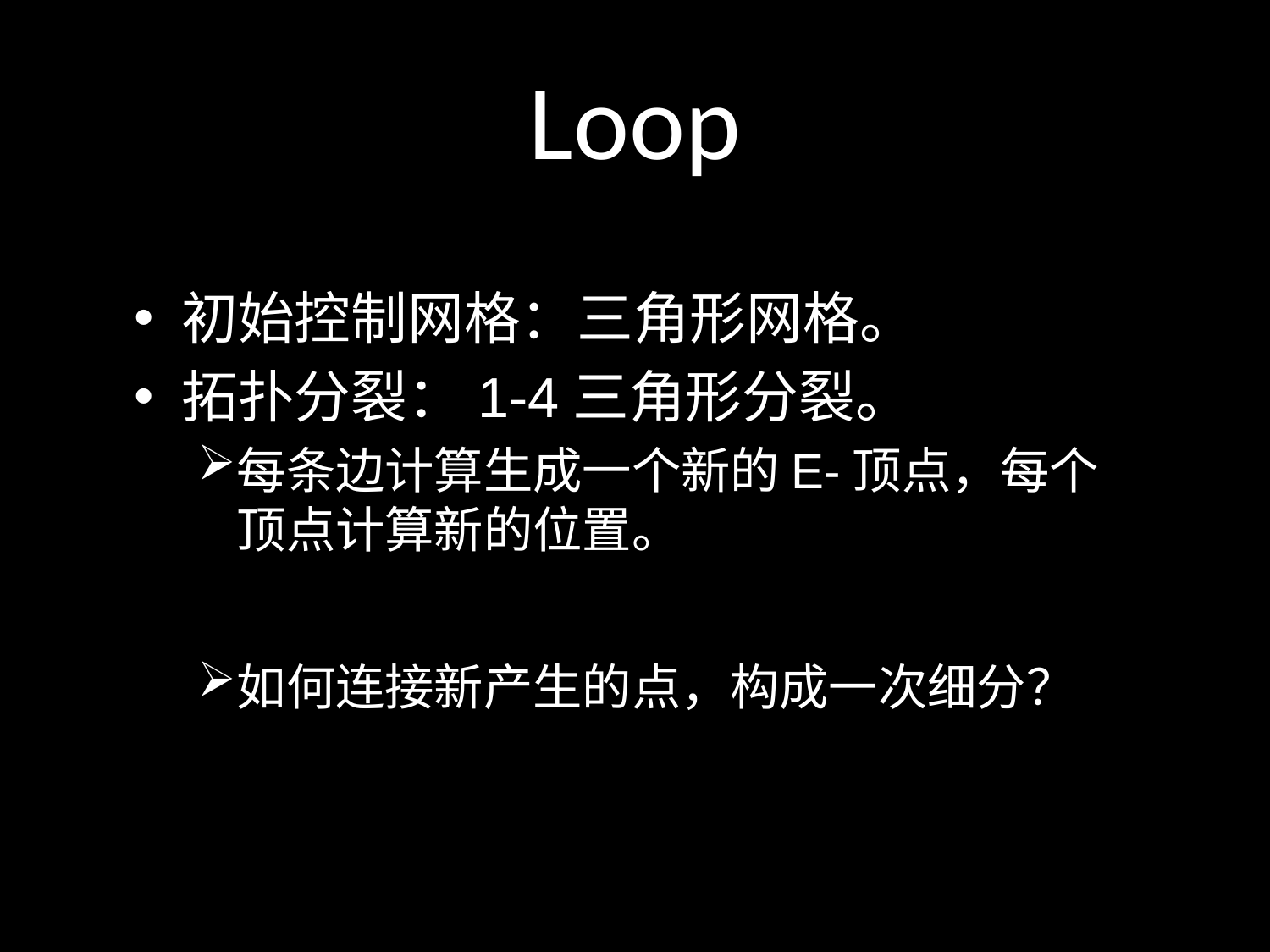

# Loop
初始控制网格：三角形网格。
拓扑分裂：1-4三角形分裂。
每条边计算生成一个新的E-顶点，每个顶点计算新的位置。

如何连接新产生的点，构成一次细分？